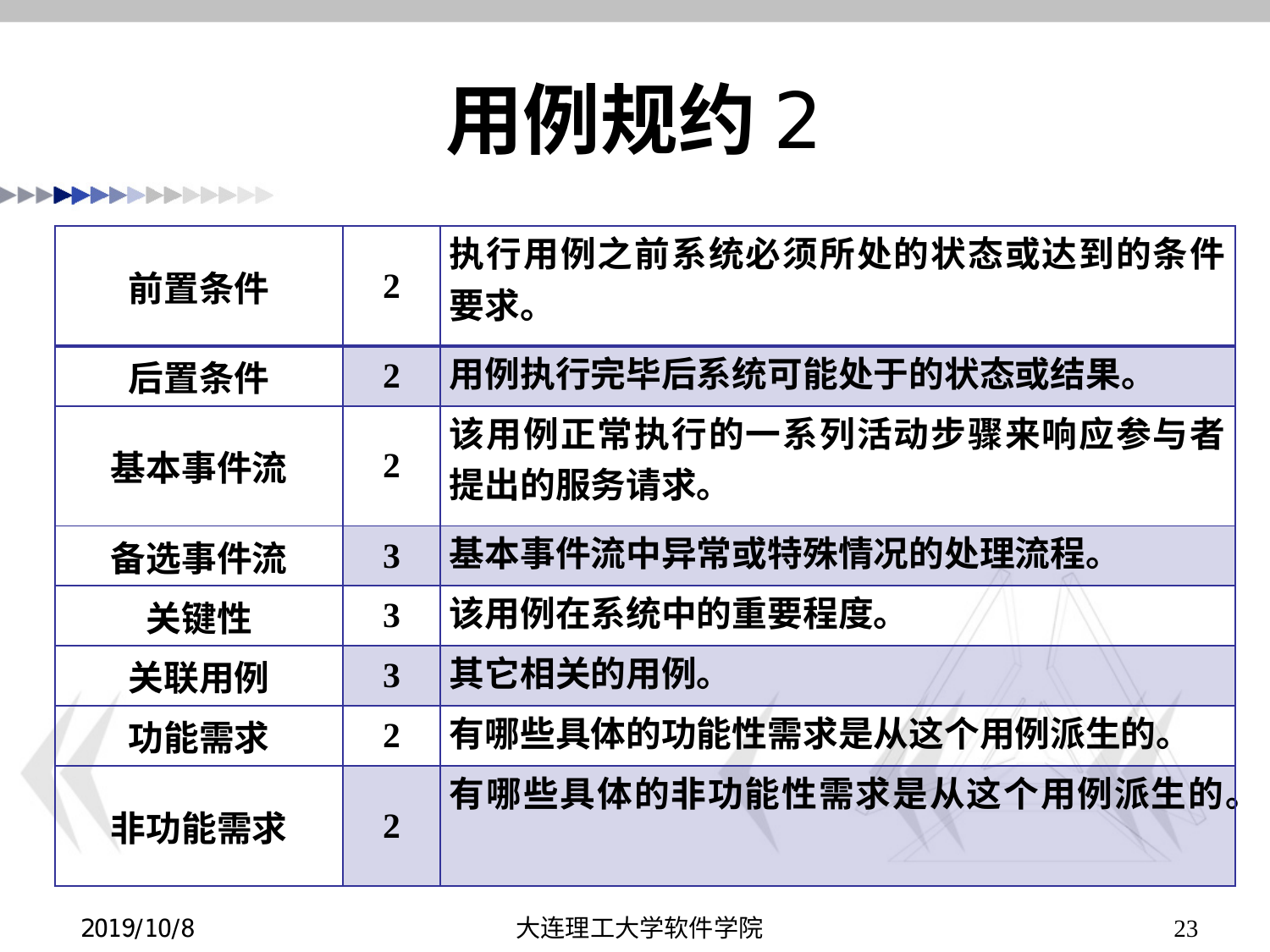

# 用例规约2
| 前置条件 | 2 | 执行用例之前系统必须所处的状态或达到的条件要求。 |
| --- | --- | --- |
| 后置条件 | 2 | 用例执行完毕后系统可能处于的状态或结果。 |
| 基本事件流 | 2 | 该用例正常执行的一系列活动步骤来响应参与者提出的服务请求。 |
| 备选事件流 | 3 | 基本事件流中异常或特殊情况的处理流程。 |
| 关键性 | 3 | 该用例在系统中的重要程度。 |
| 关联用例 | 3 | 其它相关的用例。 |
| 功能需求 | 2 | 有哪些具体的功能性需求是从这个用例派生的。 |
| 非功能需求 | 2 | 有哪些具体的非功能性需求是从这个用例派生的。 |
2019/10/8
大连理工大学软件学院
23